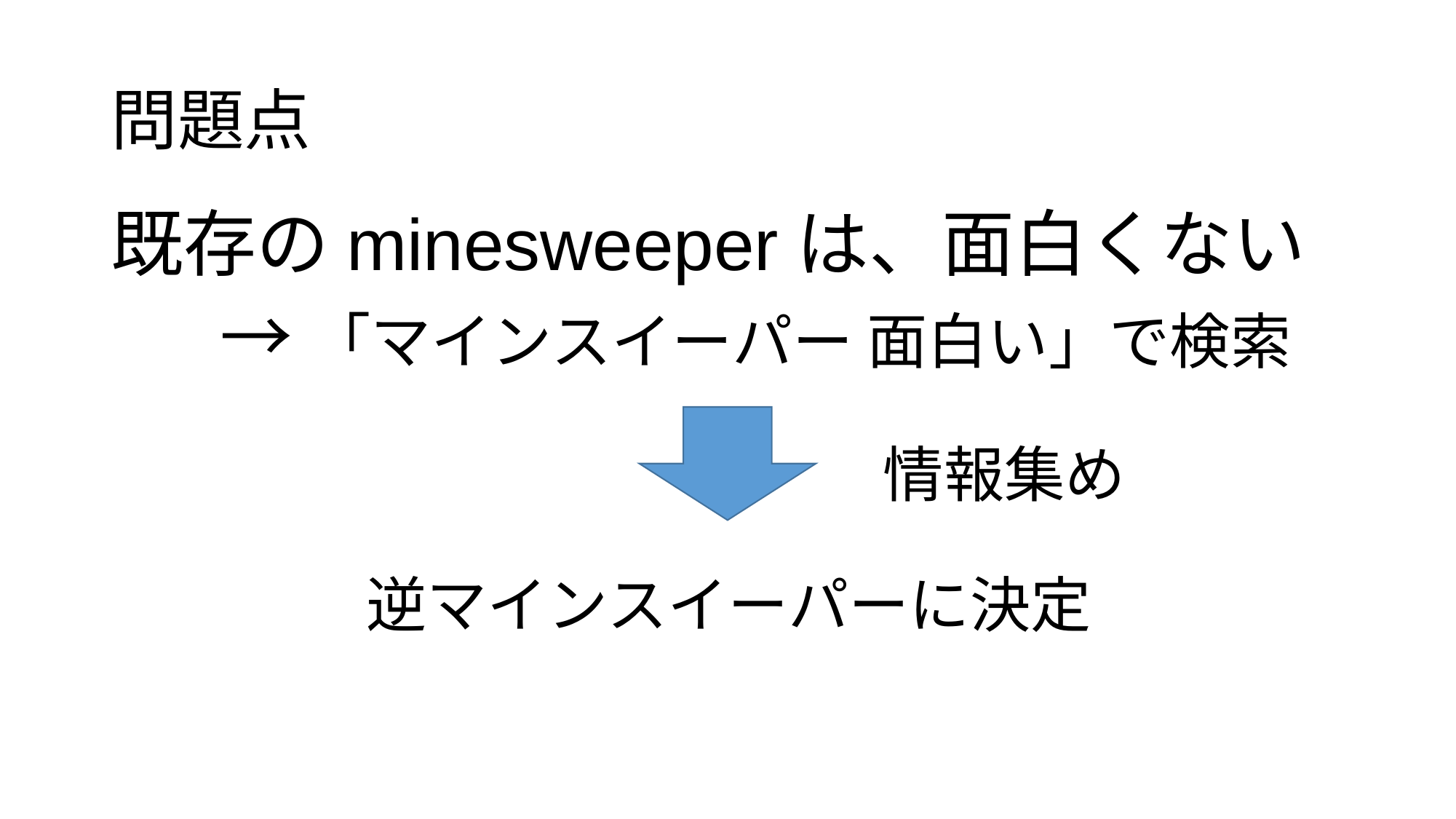

# 問題点
既存のminesweeperは、面白くない
	→「マインスイーパー 面白い」で検索

情報集め
逆マインスイーパーに決定